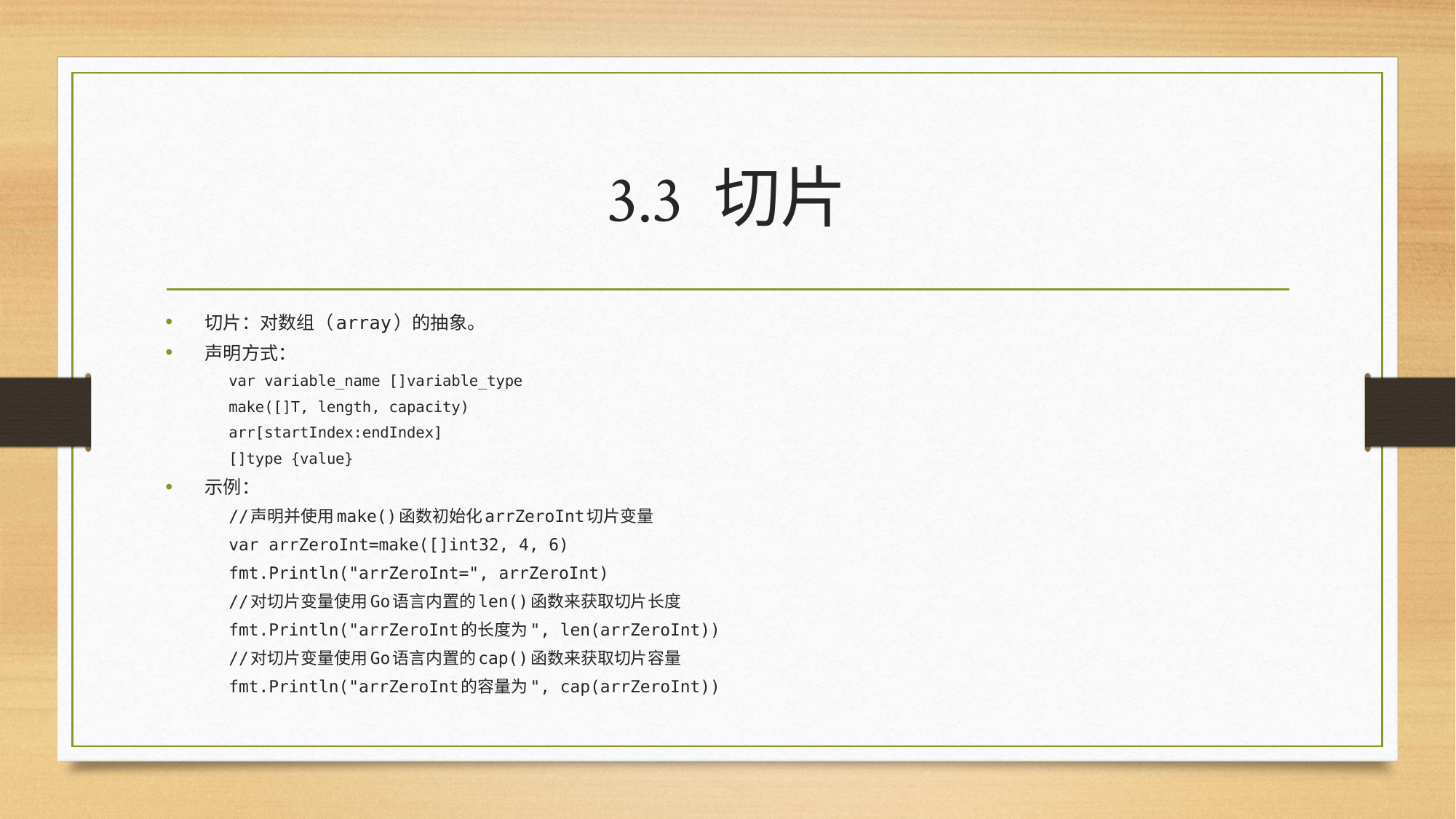

# 3.3 切片
切片：对数组（array）的抽象。
声明方式：
var variable_name []variable_type
make([]T, length, capacity)
arr[startIndex:endIndex]
[]type {value}
示例：
//声明并使用make()函数初始化arrZeroInt切片变量
var arrZeroInt=make([]int32, 4, 6)
fmt.Println("arrZeroInt=", arrZeroInt)
//对切片变量使用Go语言内置的len()函数来获取切片长度
fmt.Println("arrZeroInt的长度为", len(arrZeroInt))
//对切片变量使用Go语言内置的cap()函数来获取切片容量
fmt.Println("arrZeroInt的容量为", cap(arrZeroInt))